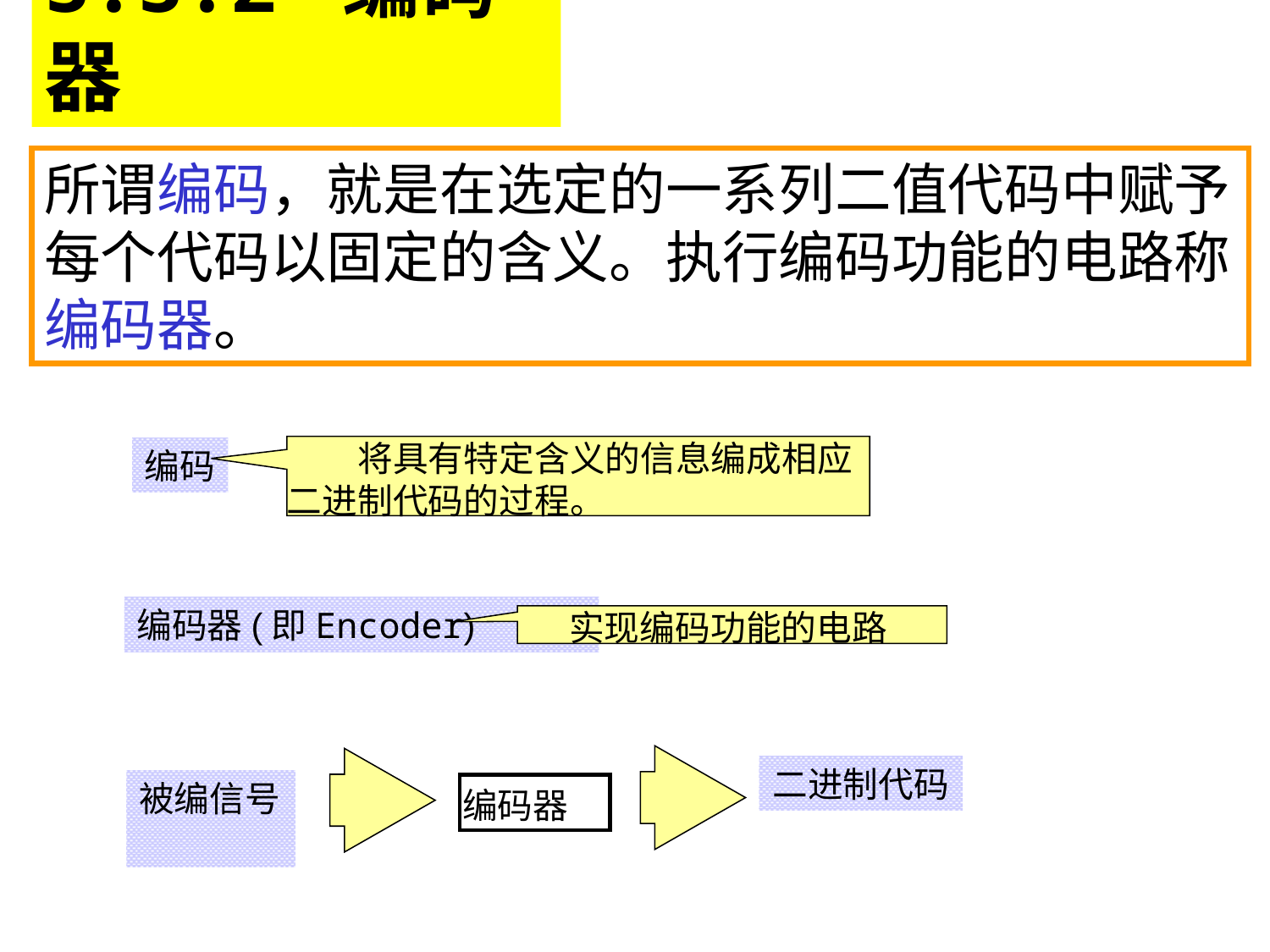

3.3.2 编码器
所谓编码，就是在选定的一系列二值代码中赋予每个代码以固定的含义。执行编码功能的电路称编码器。
　　将具有特定含义的信息编成相应二进制代码的过程。
编码
编码器(即Encoder)
实现编码功能的电路

二进制代码
被编信号

编码器
13